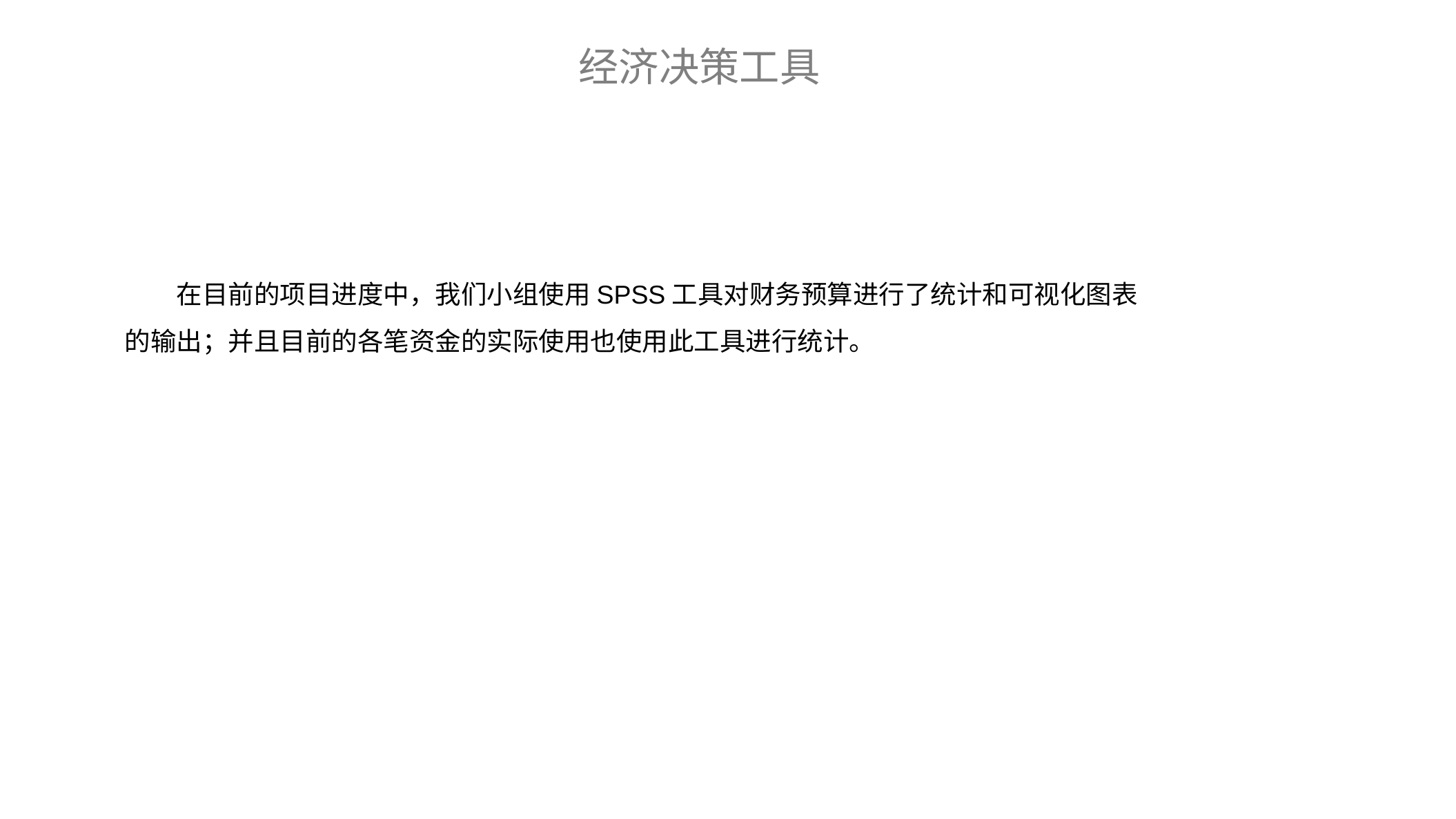

经济决策工具
在目前的项目进度中，我们小组使用SPSS工具对财务预算进行了统计和可视化图表的输出；并且目前的各笔资金的实际使用也使用此工具进行统计。